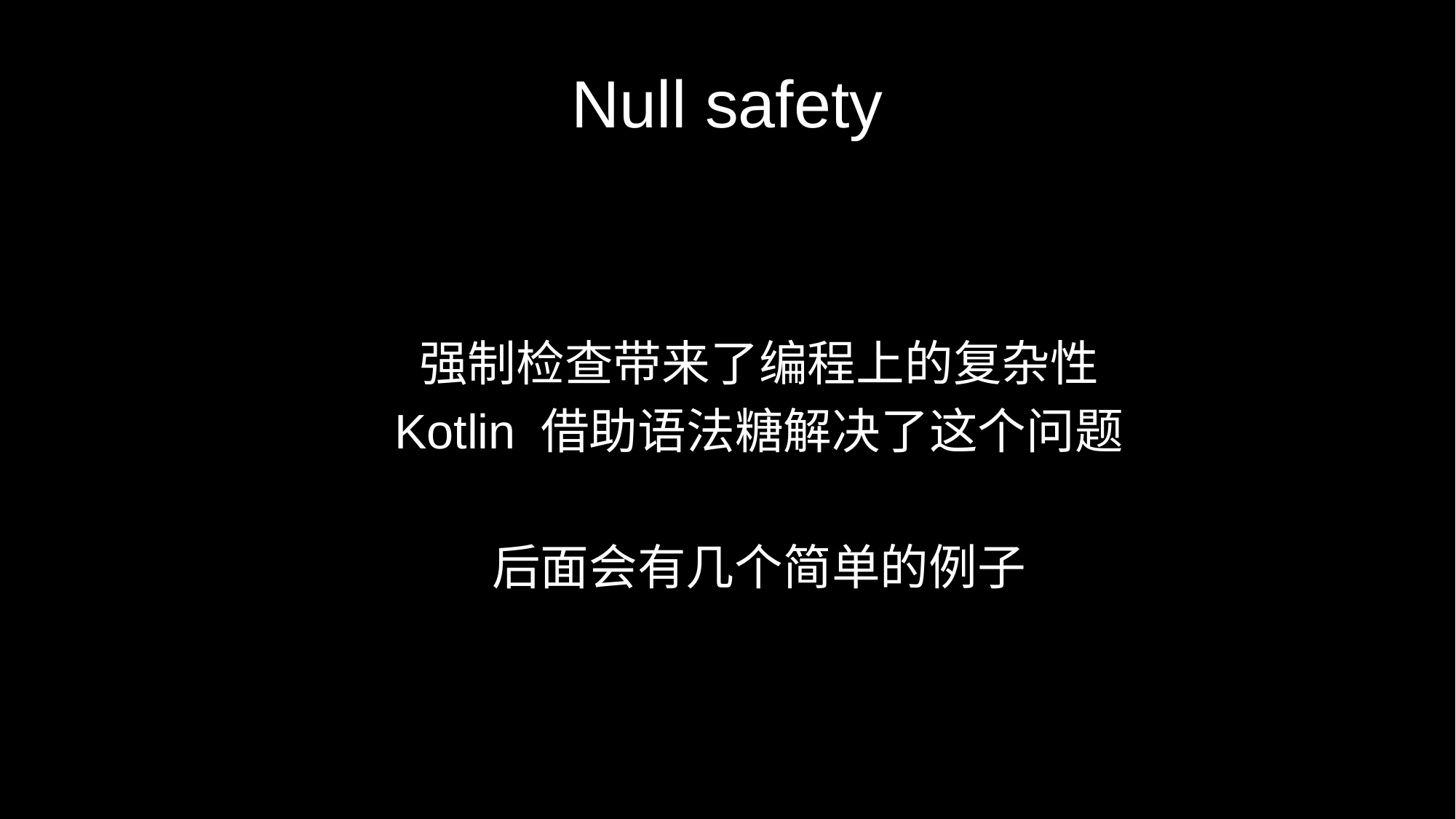

# Null safety
强制检查带来了编程上的复杂性
Kotlin 借助语法糖解决了这个问题

后面会有几个简单的例子